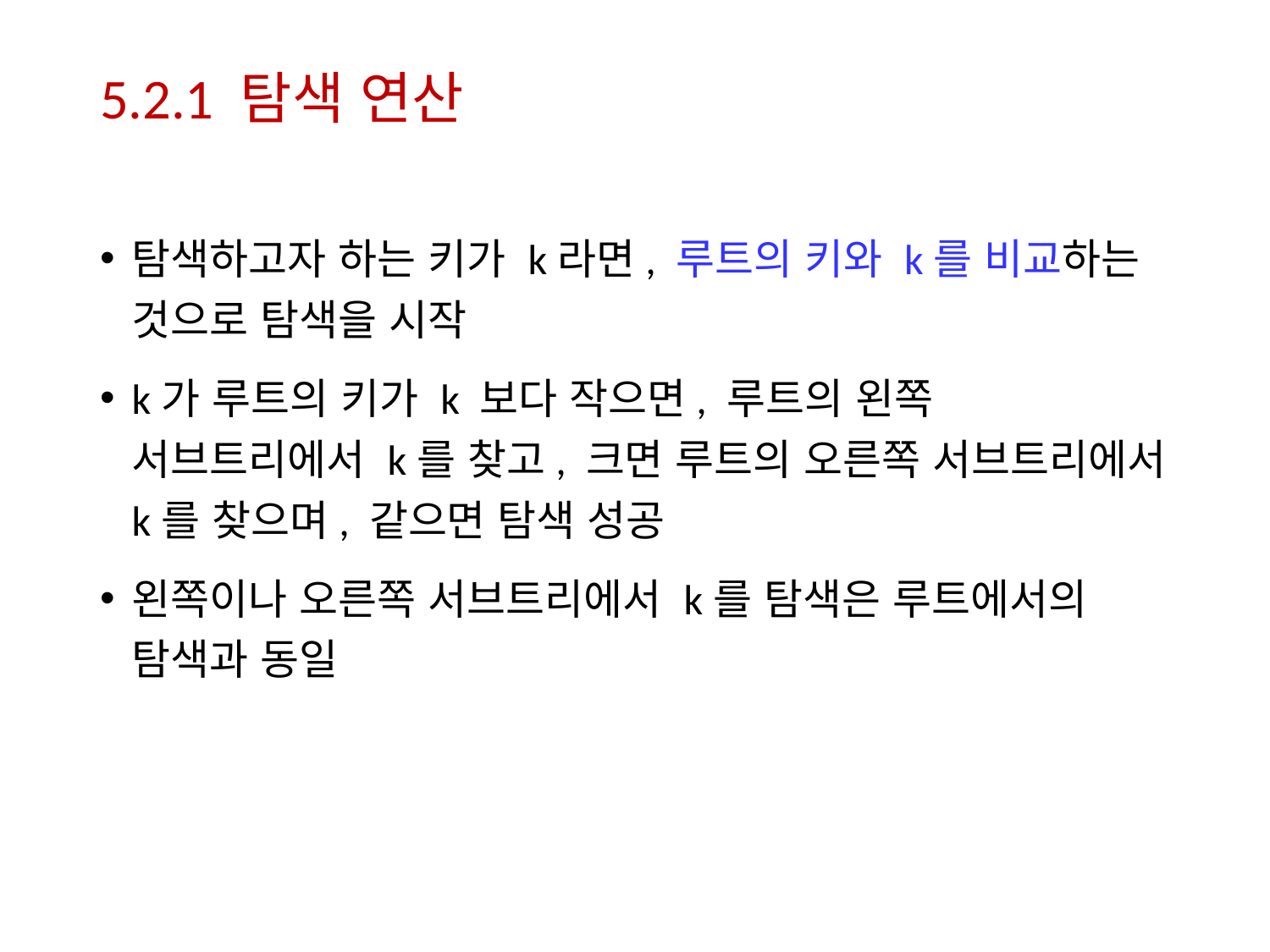

# 5.2.1 탐색 연산
탐색하고자 하는 키가 k라면, 루트의 키와 k를 비교하는 것으로 탐색을 시작
k가 루트의 키가 k 보다 작으면, 루트의 왼쪽 서브트리에서 k를 찾고, 크면 루트의 오른쪽 서브트리에서 k를 찾으며, 같으면 탐색 성공
왼쪽이나 오른쪽 서브트리에서 k를 탐색은 루트에서의 탐색과 동일